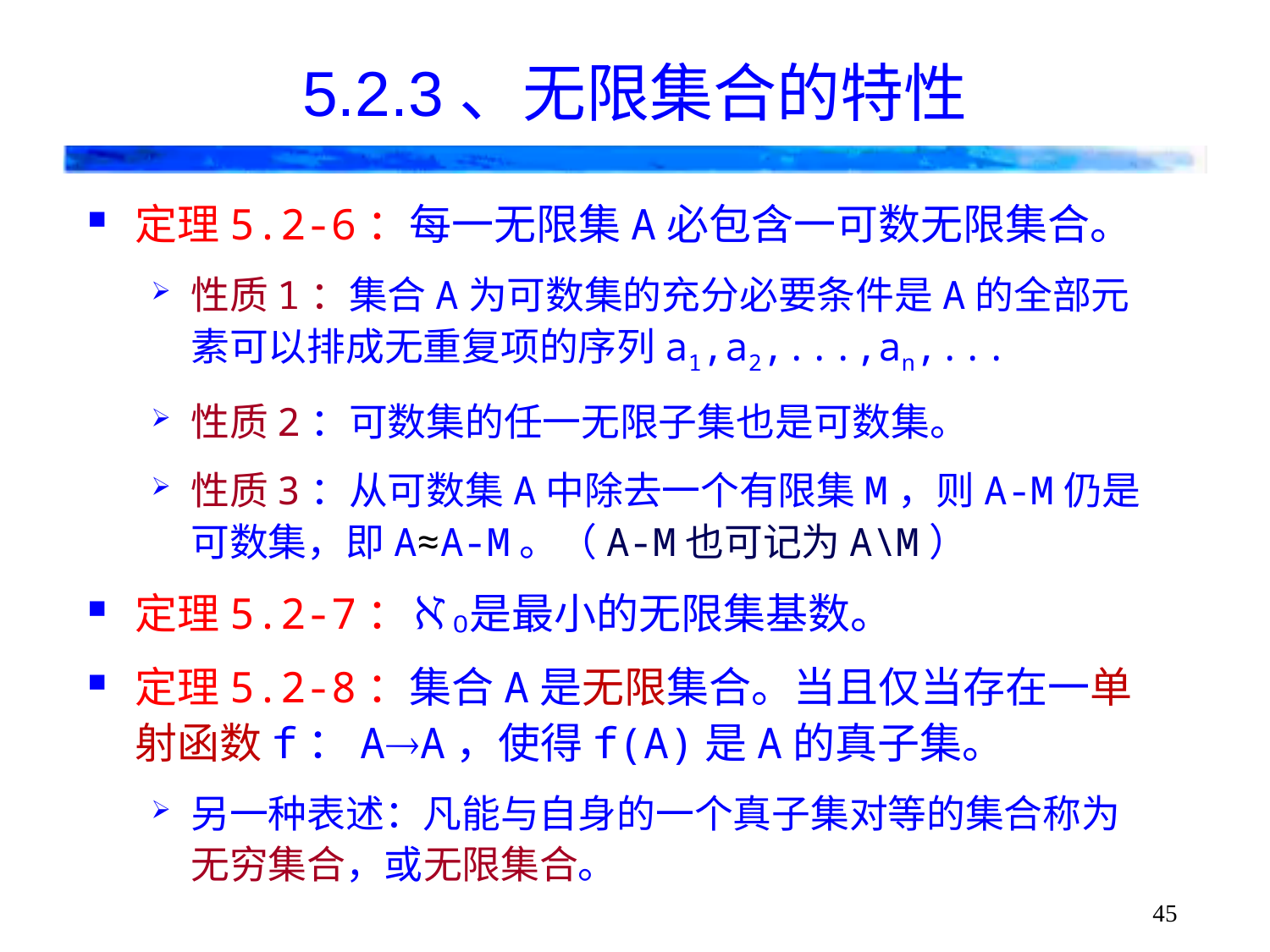

# 5.2.3、无限集合的特性
定理5.2-6：每一无限集A必包含一可数无限集合。
性质1：集合A为可数集的充分必要条件是A的全部元素可以排成无重复项的序列a1,a2,...,an,...
性质2：可数集的任一无限子集也是可数集。
性质3：从可数集A中除去一个有限集M，则A-M仍是可数集，即A≈A-M。（A-M也可记为A\M）
定理5.2-7：ℵ₀是最小的无限集基数。
定理5.2-8：集合A是无限集合。当且仅当存在一单射函数f：A→A，使得f(A)是A的真子集。
另一种表述：凡能与自身的一个真子集对等的集合称为无穷集合，或无限集合。
45